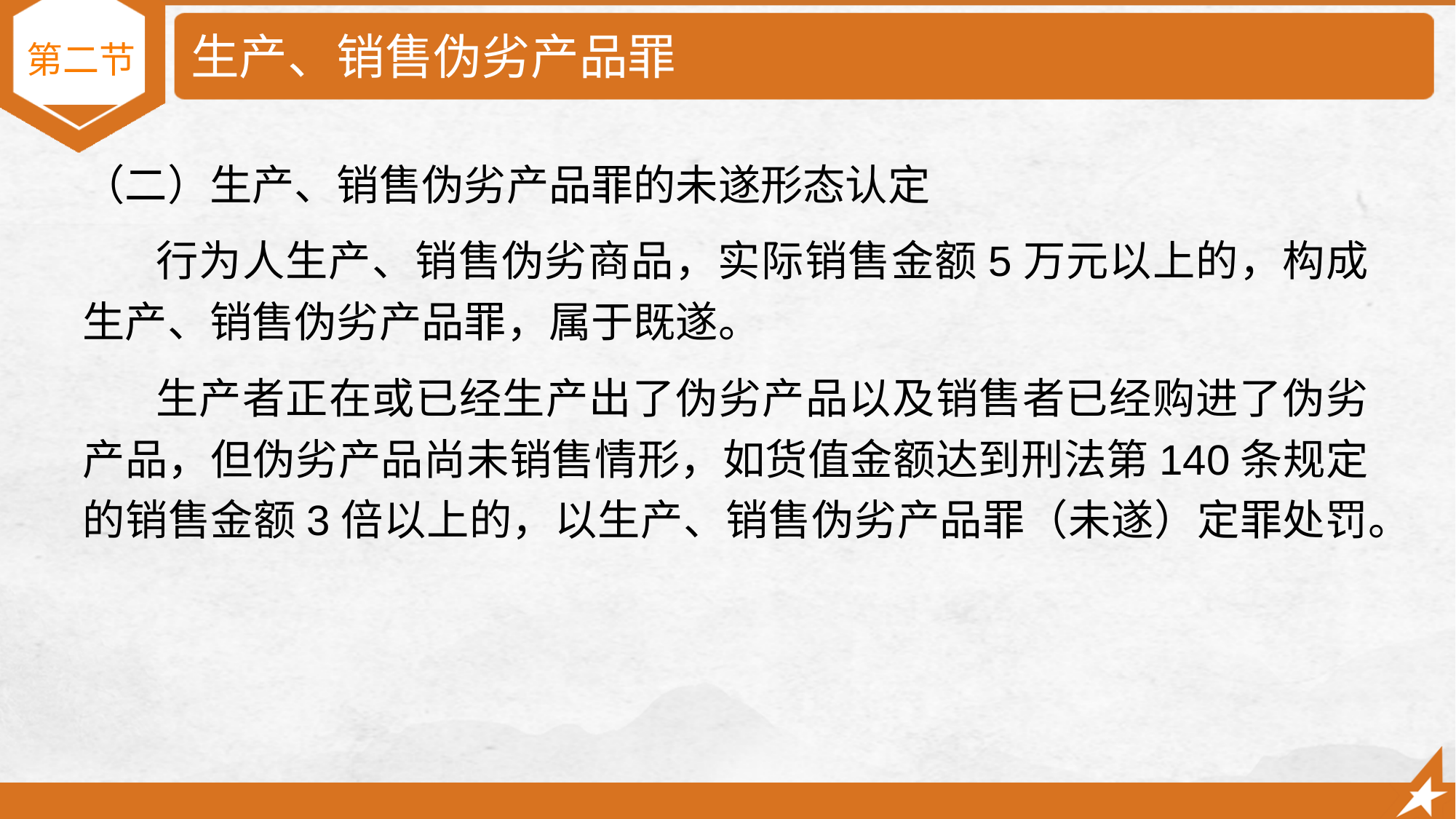

# 生产、销售伪劣产品罪
第二节
（二）生产、销售伪劣产品罪的未遂形态认定
      行为人生产、销售伪劣商品，实际销售金额5万元以上的，构成生产、销售伪劣产品罪，属于既遂。
      生产者正在或已经生产出了伪劣产品以及销售者已经购进了伪劣产品，但伪劣产品尚未销售情形，如货值金额达到刑法第140条规定的销售金额3倍以上的，以生产、销售伪劣产品罪（未遂）定罪处罚。